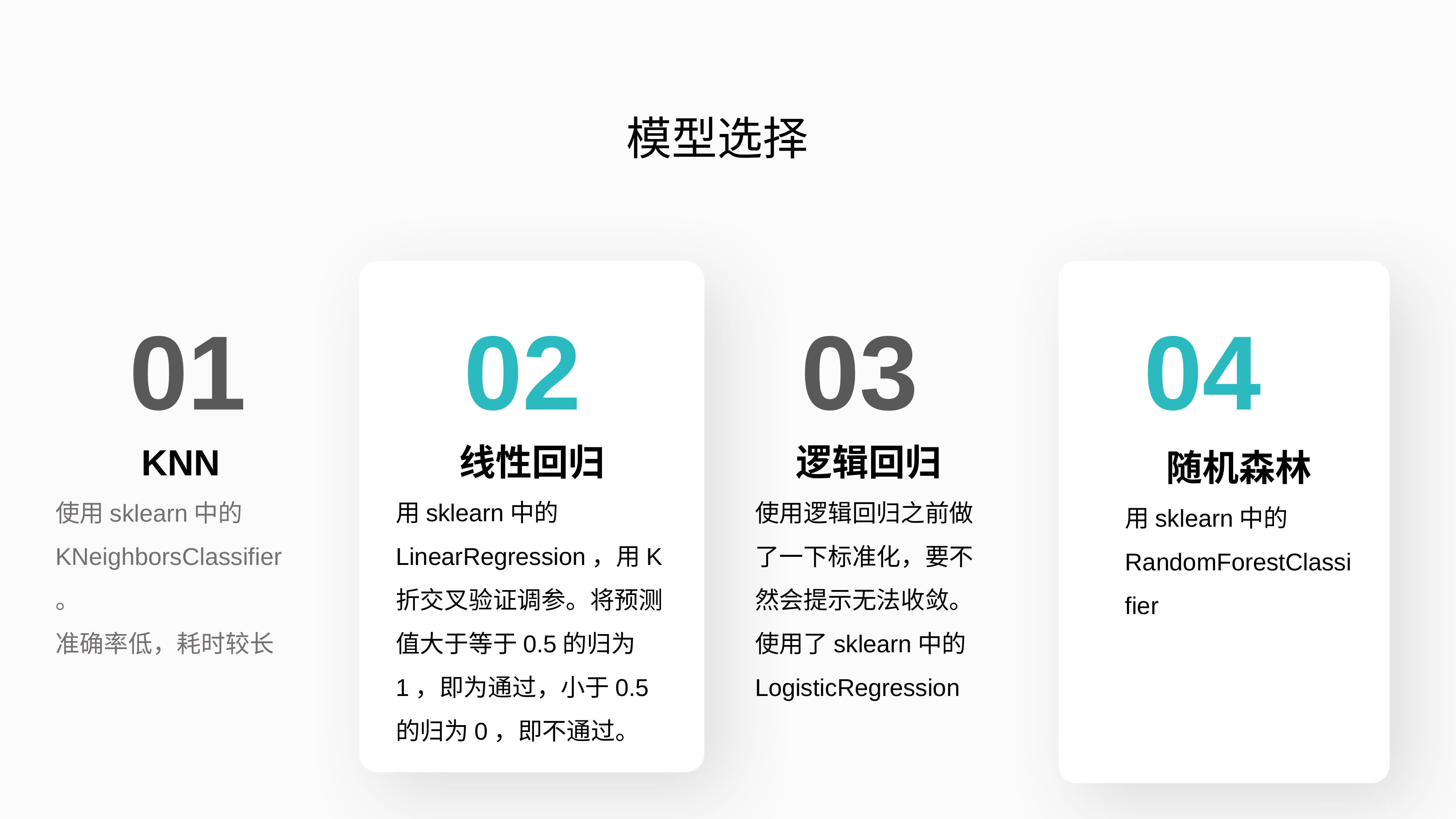

模型选择
01
02
03
04

线性回归
用sklearn中的LinearRegression，用K折交叉验证调参。将预测值大于等于0.5的归为1，即为通过，小于0.5的归为0，即不通过。
KNN
使用sklearn中的KNeighborsClassifier。
准确率低，耗时较长
逻辑回归
使用逻辑回归之前做了一下标准化，要不然会提示无法收敛。使用了sklearn中的LogisticRegression
随机森林
用sklearn中的RandomForestClassifier